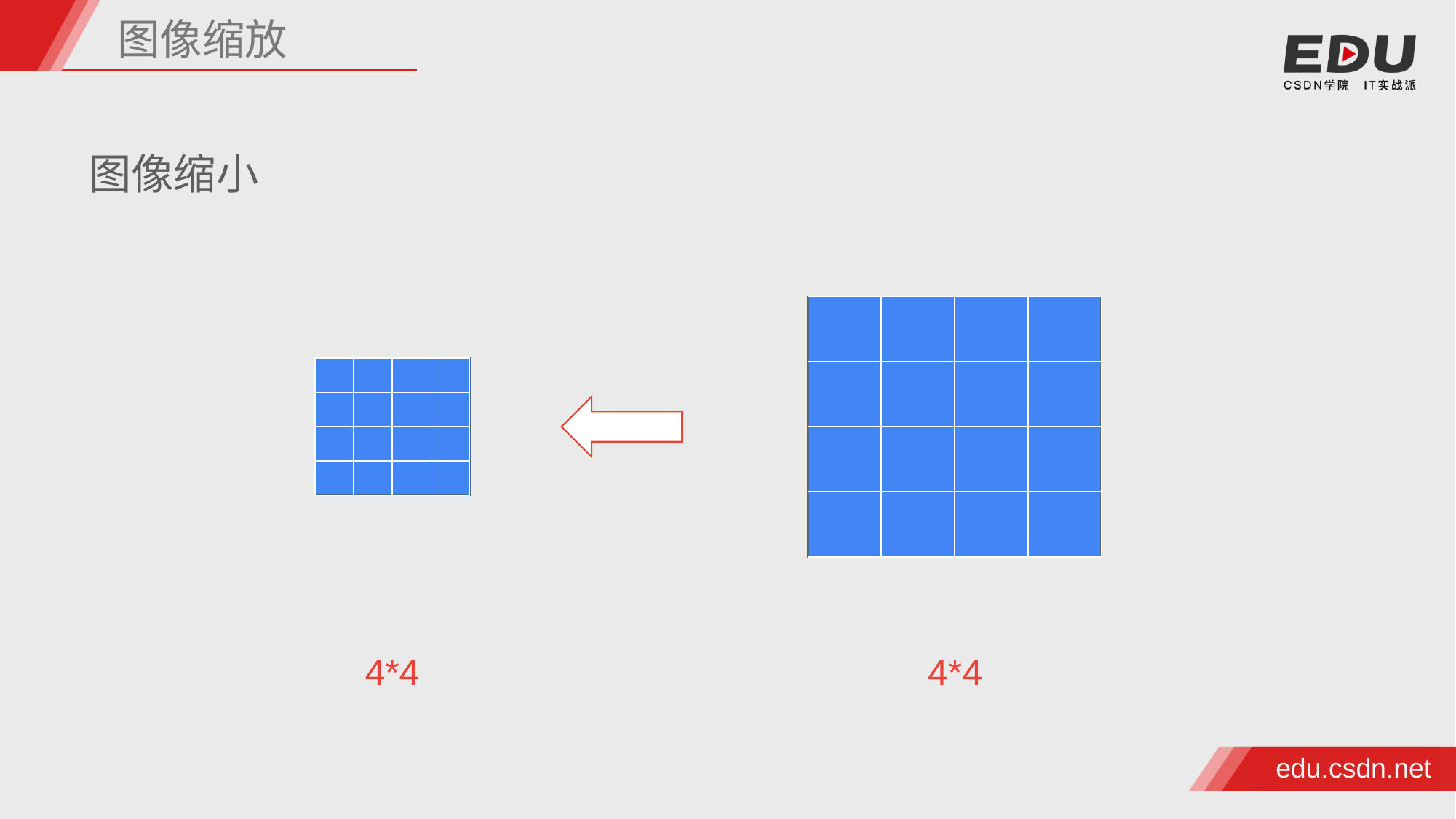

图像缩放

图像缩小

|  |  |  |  |
| --- | --- | --- | --- |
|  |  |  |  |
|  |  |  |  |
|  |  |  |  |

|  |  |  |  |
| --- | --- | --- | --- |
|  |  |  |  |
|  |  |  |  |
|  |  |  |  |

4*4
4*4